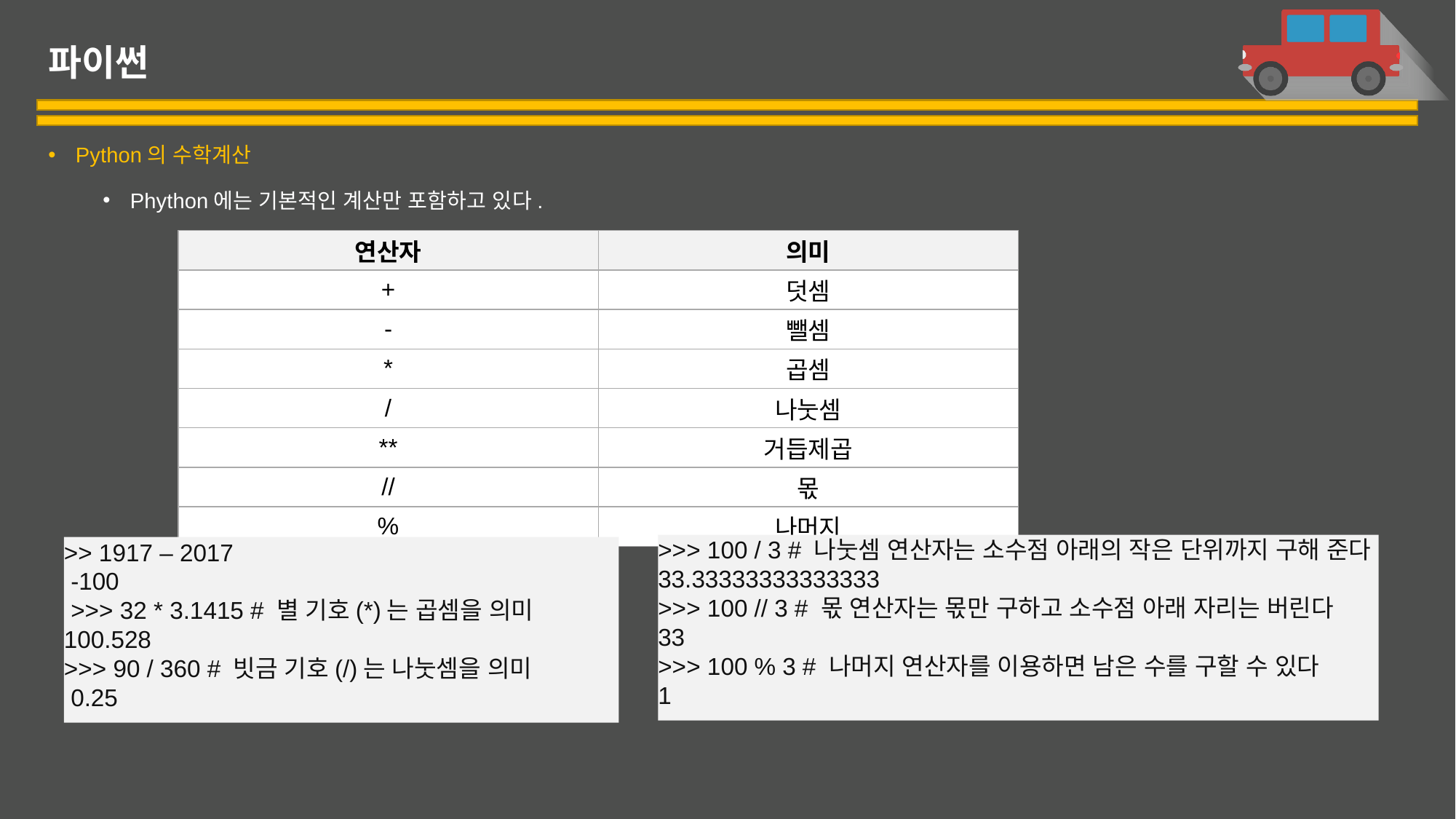

# 파이썬
Python의 수학계산
Phython에는 기본적인 계산만 포함하고 있다.

| 연산자 | 의미 |
| --- | --- |
| + | 덧셈 |
| - | 뺄셈 |
| \* | 곱셈 |
| / | 나눗셈 |
| \*\* | 거듭제곱 |
| // | 몫 |
| % | 나머지 |
>>> 100 / 3 # 나눗셈 연산자는 소수점 아래의 작은 단위까지 구해 준다
33.33333333333333
>>> 100 // 3 # 몫 연산자는 몫만 구하고 소수점 아래 자리는 버린다
33
>>> 100 % 3 # 나머지 연산자를 이용하면 남은 수를 구할 수 있다
1
>> 1917 – 2017
 -100
 >>> 32 * 3.1415 # 별 기호(*)는 곱셈을 의미
100.528
>>> 90 / 360 # 빗금 기호(/)는 나눗셈을 의미
 0.25